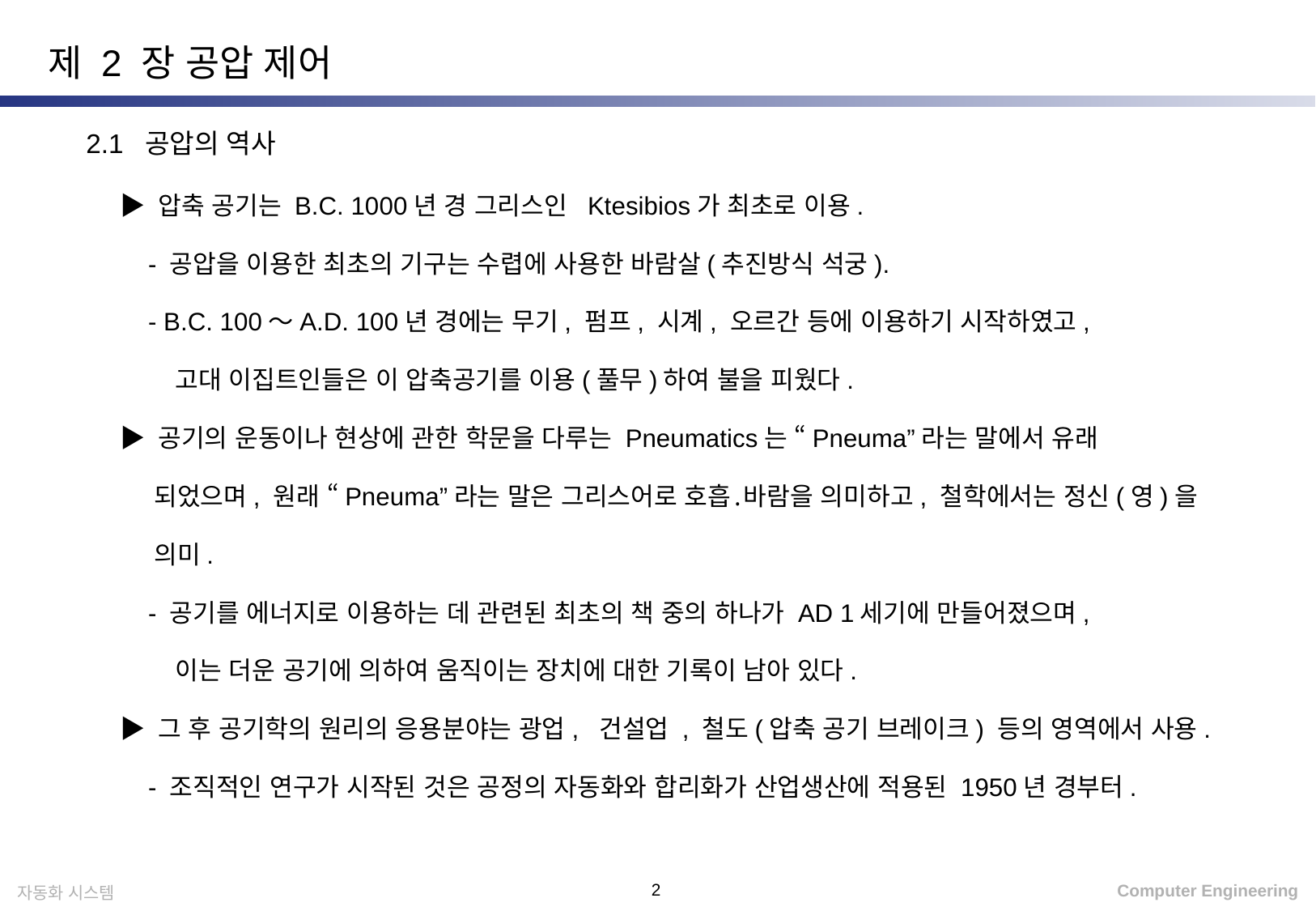

제 2 장 공압 제어
2.1  공압의 역사
▶ 압축 공기는 B.C. 1000년 경 그리스인  Ktesibios가 최초로 이용.
    - 공압을 이용한 최초의 기구는 수렵에 사용한 바람살(추진방식 석궁).
    - B.C. 100～A.D. 100년 경에는 무기, 펌프, 시계, 오르간 등에 이용하기 시작하였고,
       고대 이집트인들은 이 압축공기를 이용(풀무)하여 불을 피웠다.
▶ 공기의 운동이나 현상에 관한 학문을 다루는 Pneumatics는 “Pneuma”라는 말에서 유래
    되었으며, 원래 “Pneuma”라는 말은 그리스어로 호흡․바람을 의미하고, 철학에서는 정신(영)을
    의미.
    - 공기를 에너지로 이용하는 데 관련된 최초의 책 중의 하나가 AD 1세기에 만들어졌으며,
       이는 더운 공기에 의하여 움직이는 장치에 대한 기록이 남아 있다.
▶ 그 후 공기학의 원리의 응용분야는 광업,  건설업 , 철도(압축 공기 브레이크) 등의 영역에서 사용.
    - 조직적인 연구가 시작된 것은 공정의 자동화와 합리화가 산업생산에 적용된 1950년 경부터.